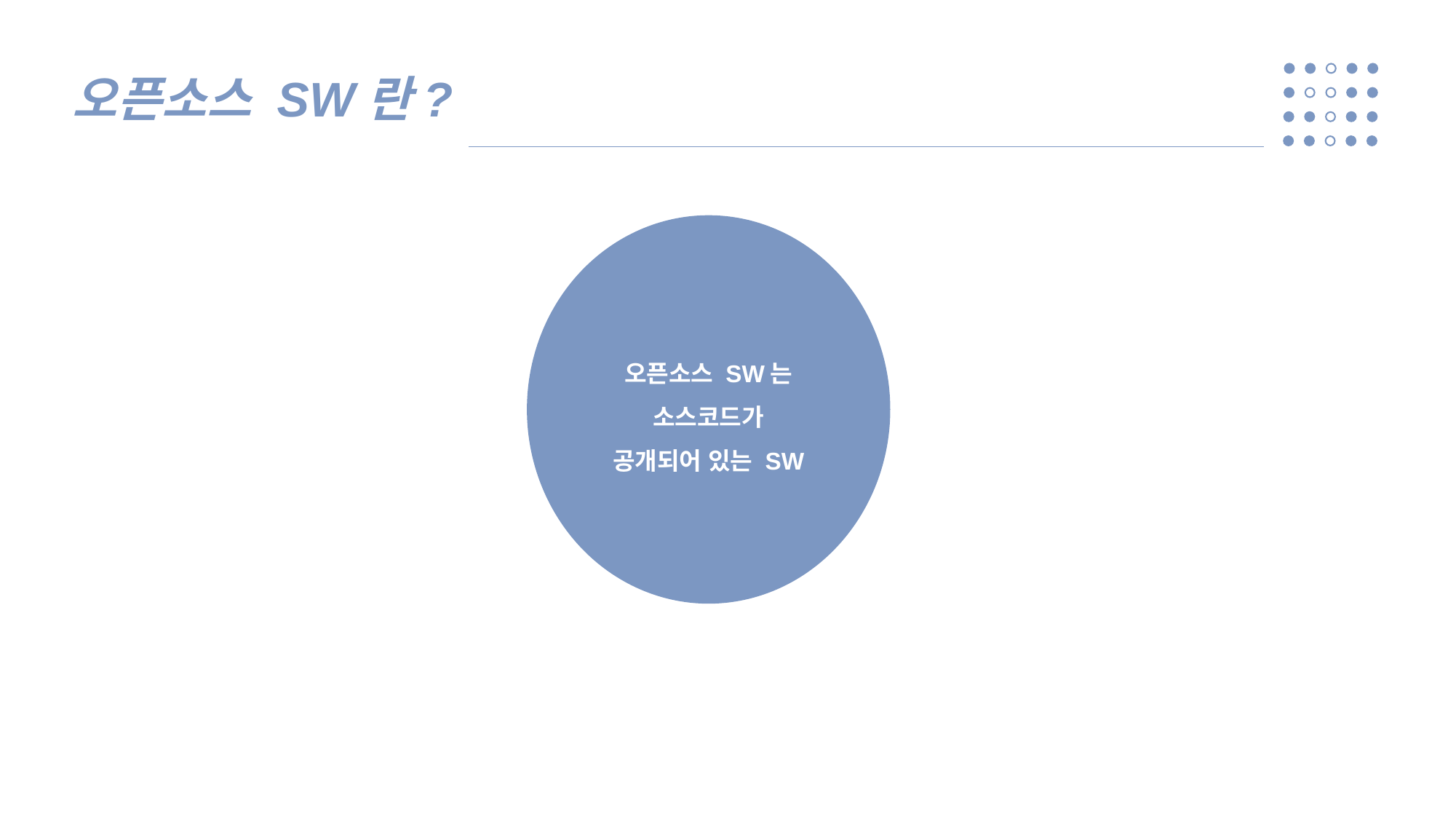

오픈소스 SW란?

오픈소스 SW는
소스코드가
공개되어 있는 SW